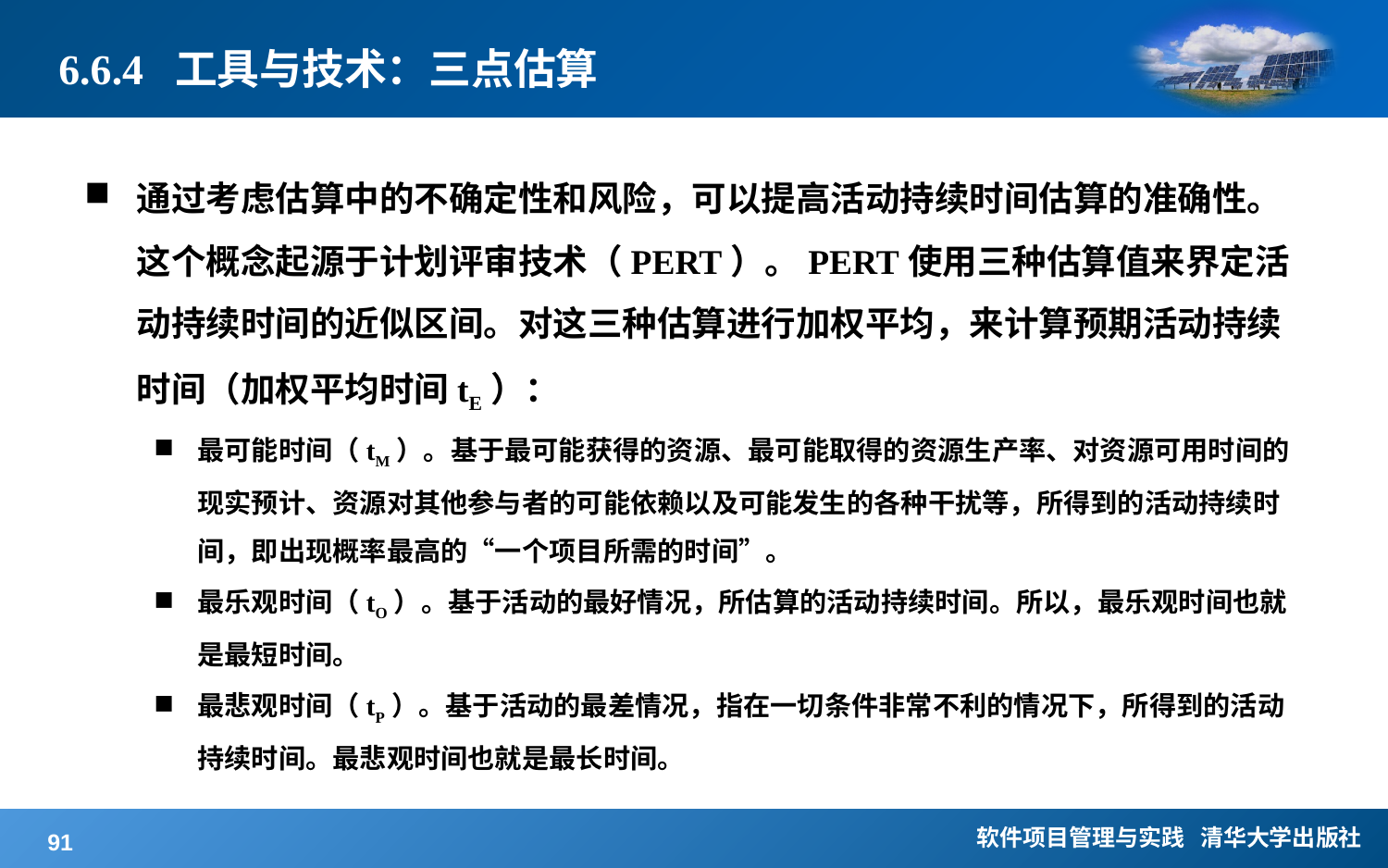

# 6.6.4  工具与技术：三点估算
通过考虑估算中的不确定性和风险，可以提高活动持续时间估算的准确性。这个概念起源于计划评审技术（PERT）。PERT使用三种估算值来界定活动持续时间的近似区间。对这三种估算进行加权平均，来计算预期活动持续时间（加权平均时间tE）：
最可能时间（tM）。基于最可能获得的资源、最可能取得的资源生产率、对资源可用时间的现实预计、资源对其他参与者的可能依赖以及可能发生的各种干扰等，所得到的活动持续时间，即出现概率最高的“一个项目所需的时间”。
最乐观时间（tO）。基于活动的最好情况，所估算的活动持续时间。所以，最乐观时间也就是最短时间。
最悲观时间（tP）。基于活动的最差情况，指在一切条件非常不利的情况下，所得到的活动持续时间。最悲观时间也就是最长时间。